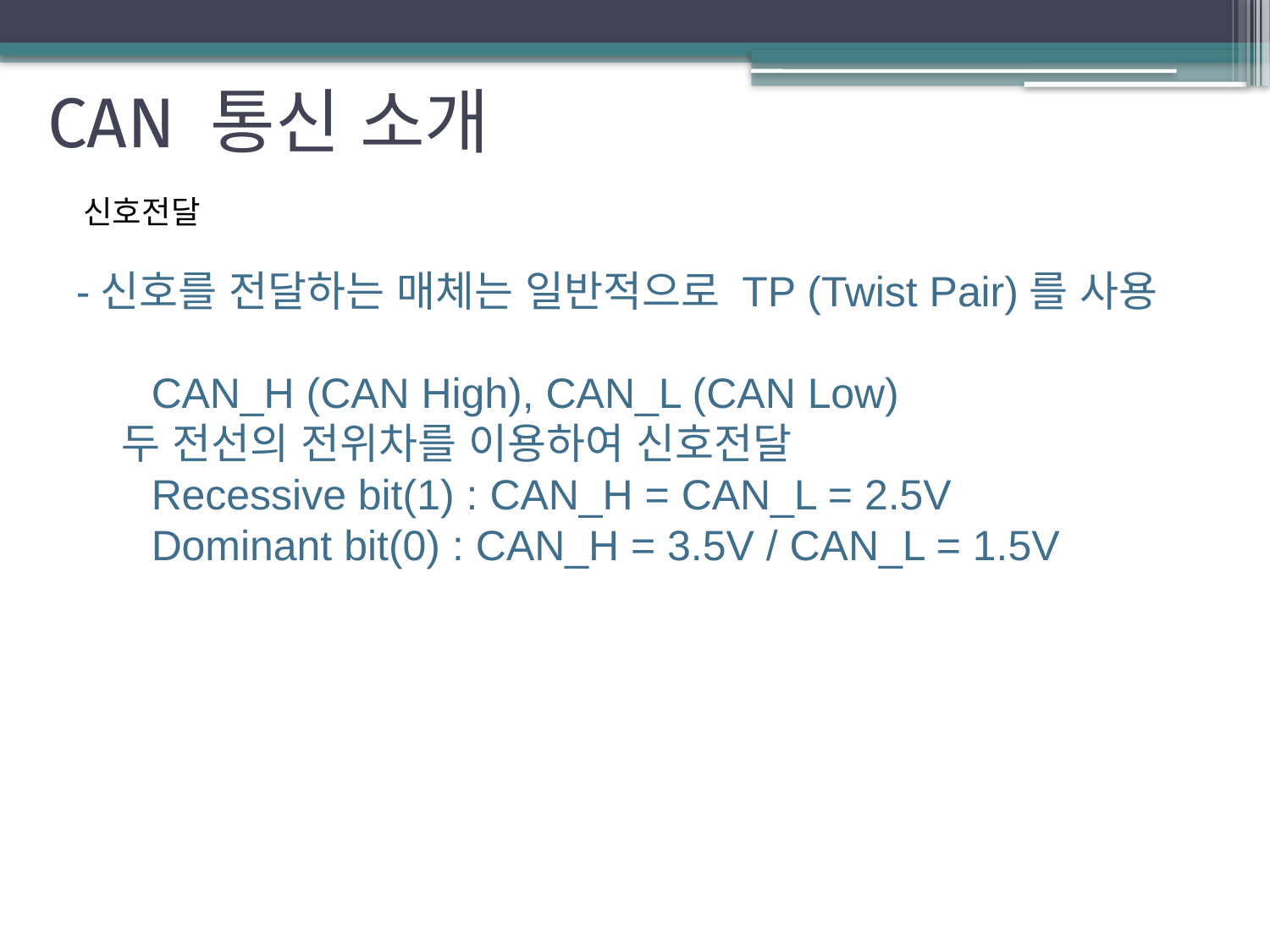

# CAN 통신 소개
신호전달
-신호를 전달하는 매체는 일반적으로 TP (Twist Pair)를 사용

 CAN_H (CAN High), CAN_L (CAN Low)
   두 전선의 전위차를 이용하여 신호전달
 Recessive bit(1) : CAN_H = CAN_L = 2.5V
 Dominant bit(0) : CAN_H = 3.5V / CAN_L = 1.5V